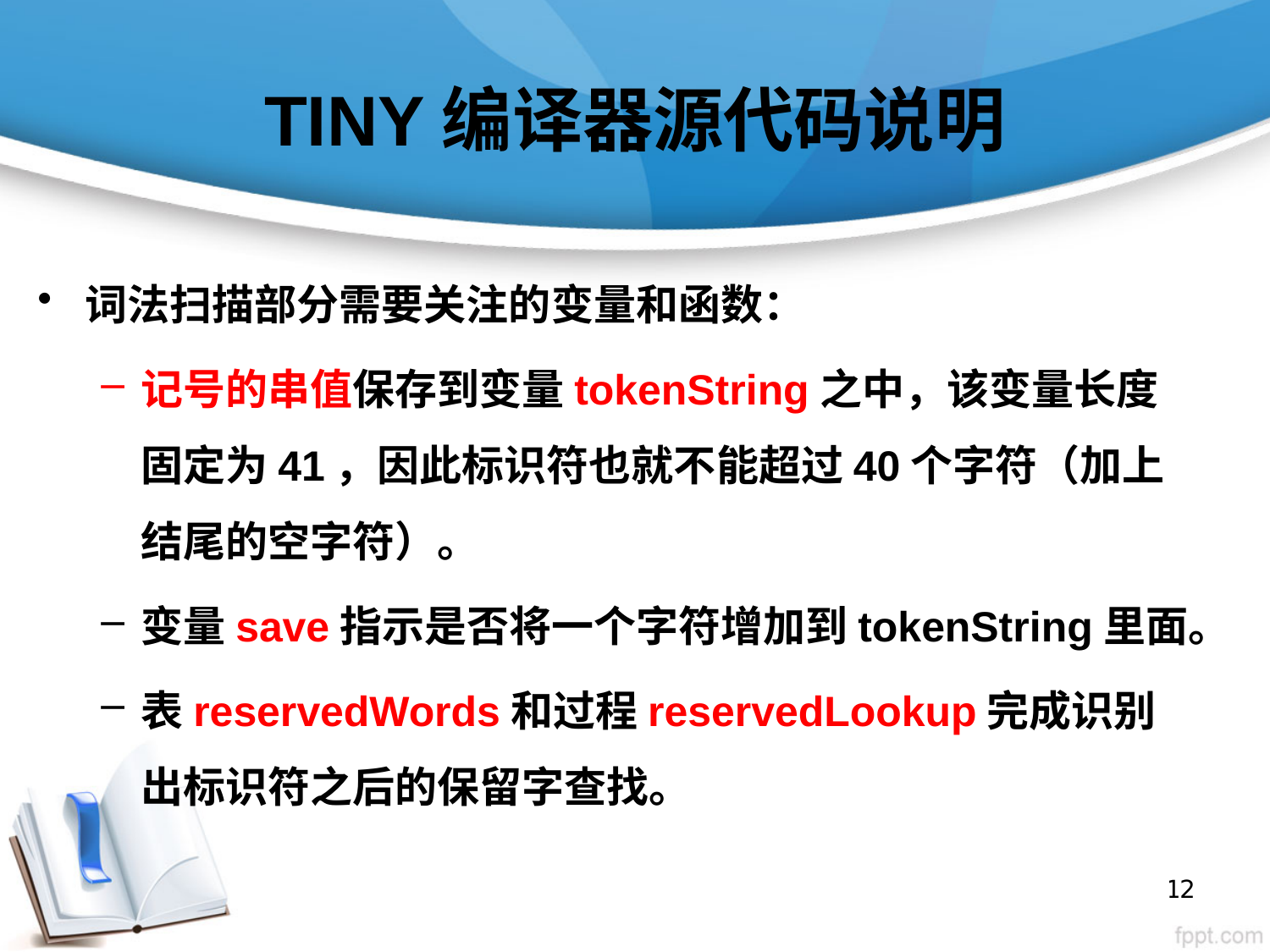

# TINY编译器源代码说明
词法扫描部分需要关注的变量和函数：
记号的串值保存到变量tokenString之中，该变量长度固定为41，因此标识符也就不能超过40个字符（加上结尾的空字符）。
变量save指示是否将一个字符增加到tokenString里面。
表reservedWords和过程reservedLookup完成识别出标识符之后的保留字查找。
12